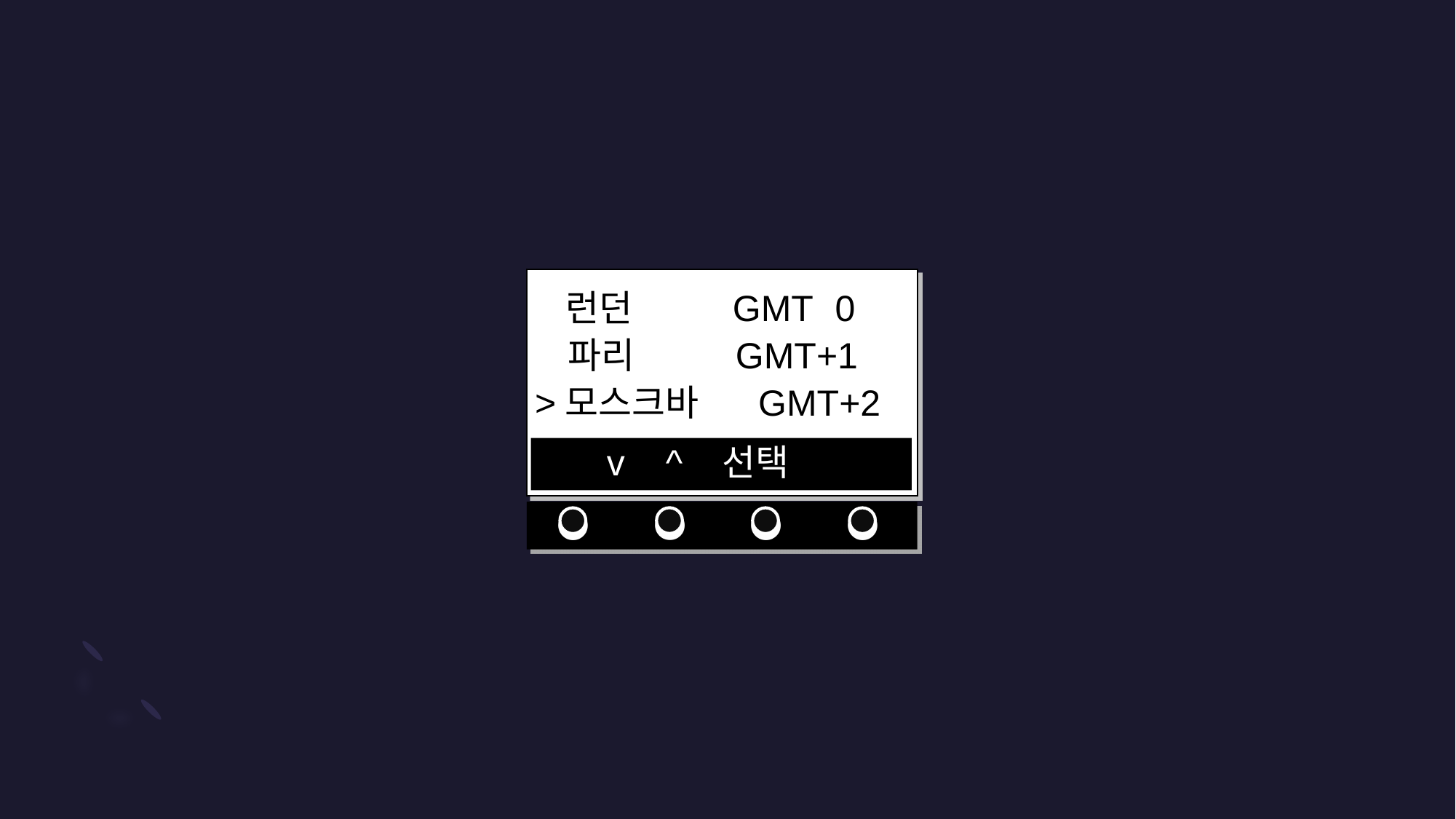

런던         GMT+0
파리         GMT+1
모스크바     .GMT+2
두바이       .GMT+3
자카르타     .GMT+6
베이징       .GMT+7
서울         GMT+8
시드니       GMT+9
LA          GMT-8
멕시코시티    GMT-6
뉴욕         GMT-5
상파울루      GMT-4

 런던         GMT+0
 파리         GMT+1
>모스크바     GMT+2
       v    ^   선택